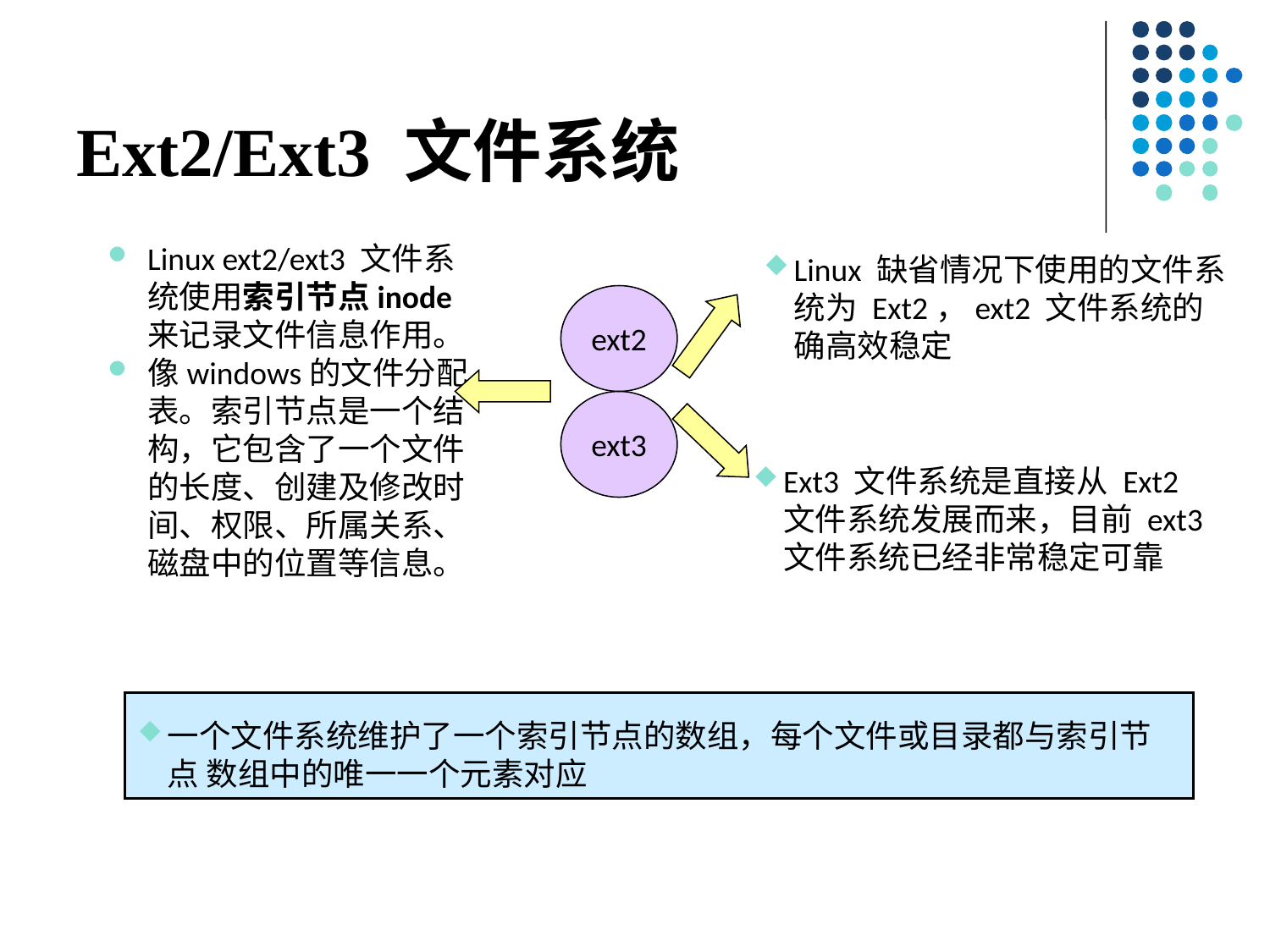

# Ext2/Ext3 文件系统
Linux ext2/ext3 文件系统使用索引节点inode来记录文件信息作用。
像windows的文件分配表。索引节点是一个结构，它包含了一个文件的长度、创建及修改时间、权限、所属关系、磁盘中的位置等信息。
Linux 缺省情况下使用的文件系统为 Ext2，ext2 文件系统的确高效稳定
ext2

ext3

Ext3 文件系统是直接从 Ext2文件系统发展而来，目前 ext3文件系统已经非常稳定可靠

一个文件系统维护了一个索引节点的数组，每个文件或目录都与索引节点 数组中的唯一一个元素对应